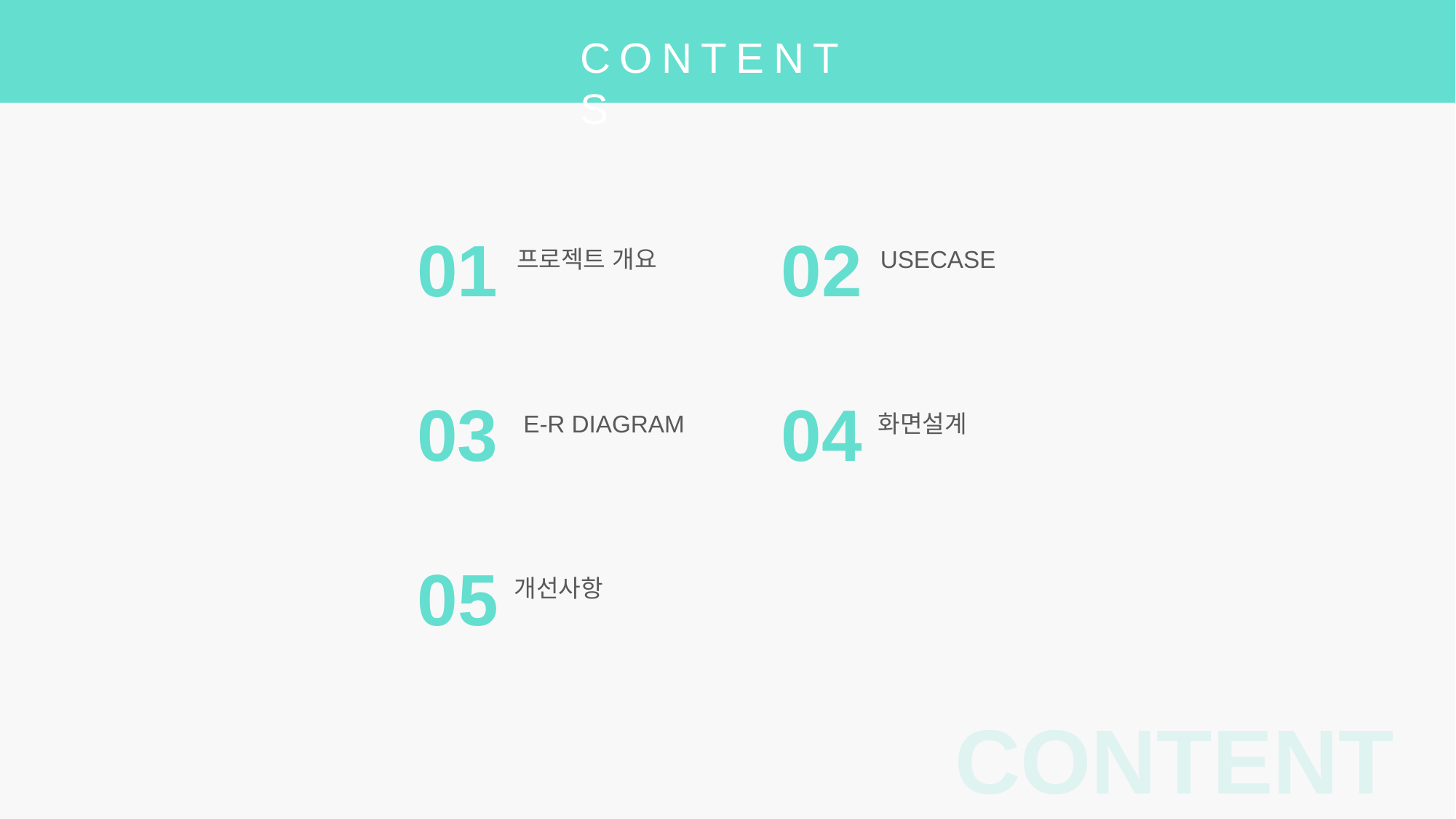

CONTENTS
01
프로젝트 개요
02
USECASE
03
E-R DIAGRAM
04
화면설계
05
개선사항
CONTENTS